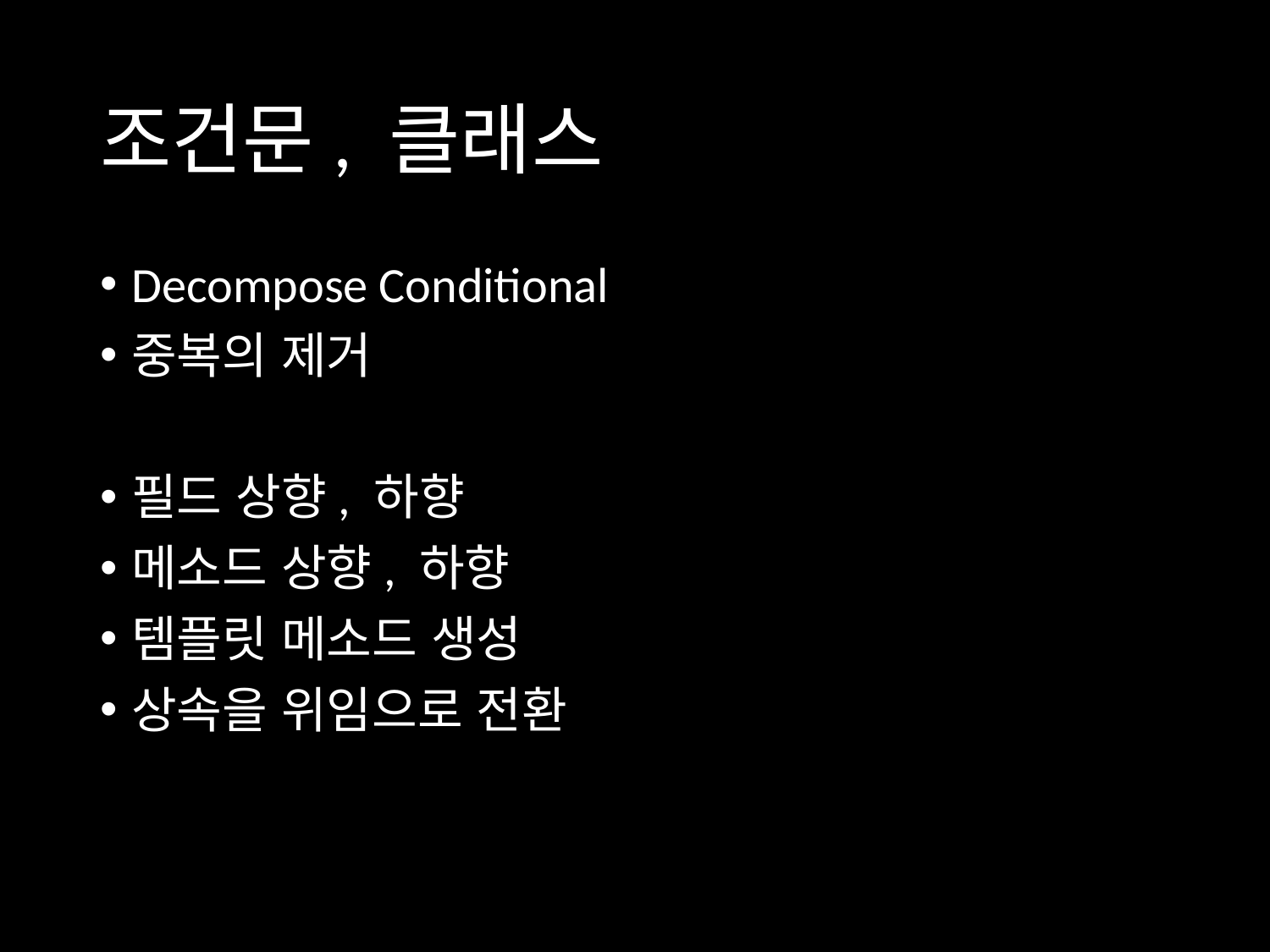

# 조건문, 클래스
Decompose Conditional
중복의 제거

필드 상향, 하향
메소드 상향, 하향
템플릿 메소드 생성
상속을 위임으로 전환